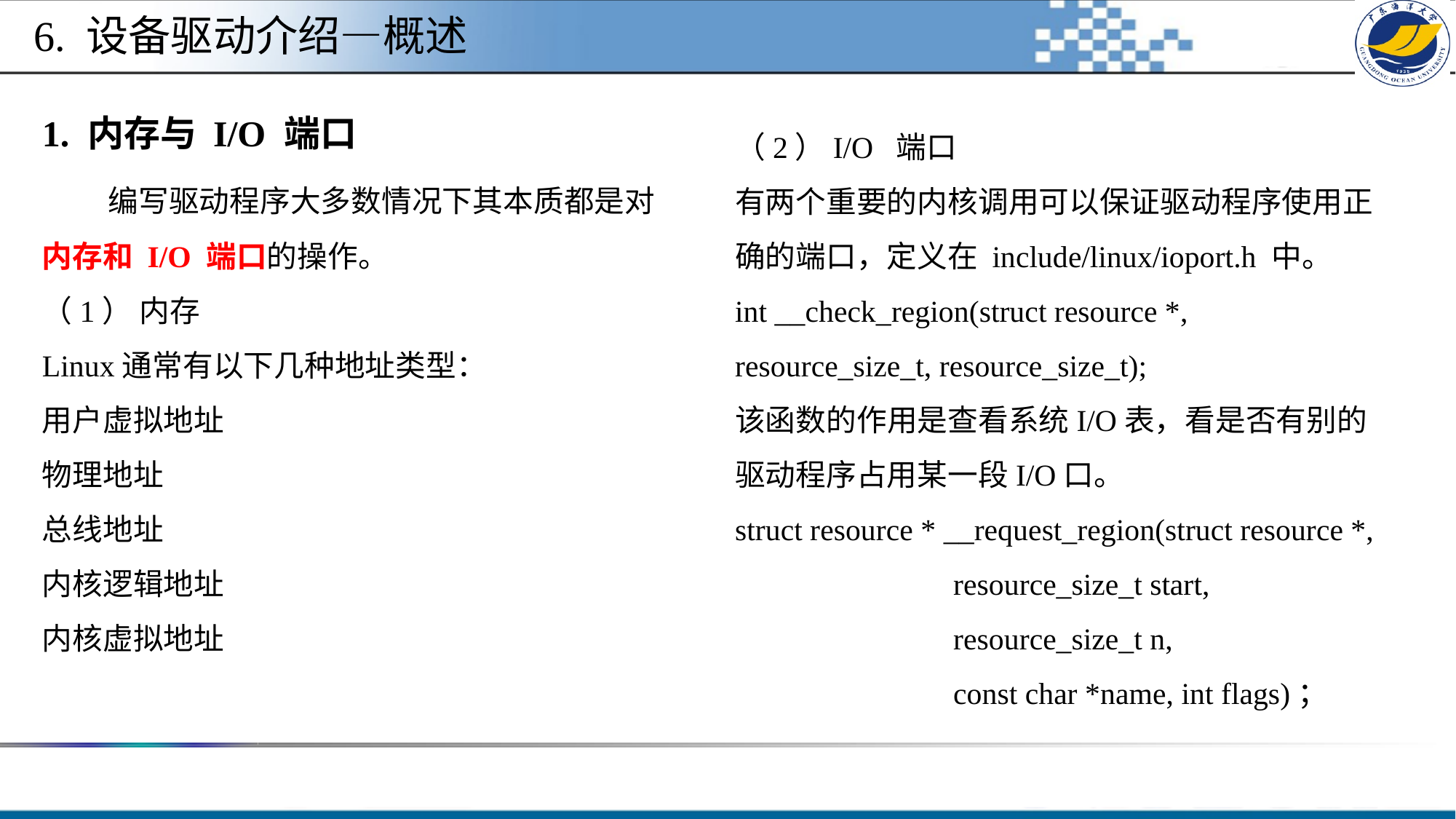

6. 设备驱动介绍—概述

1. 内存与 I/O 端口
       编写驱动程序大多数情况下其本质都是对内存和 I/O 端口的操作。
（1） 内存
Linux通常有以下几种地址类型：
用户虚拟地址
物理地址
总线地址
内核逻辑地址
内核虚拟地址
（2）I/O  端口
有两个重要的内核调用可以保证驱动程序使用正确的端口，定义在 include/linux/ioport.h 中。
int __check_region(struct resource *, 	resource_size_t, resource_size_t);
该函数的作用是查看系统I/O表，看是否有别的驱动程序占用某一段I/O口。
struct resource * __request_region(struct resource *,
		resource_size_t start,
		resource_size_t n,			const char *name, int flags)；